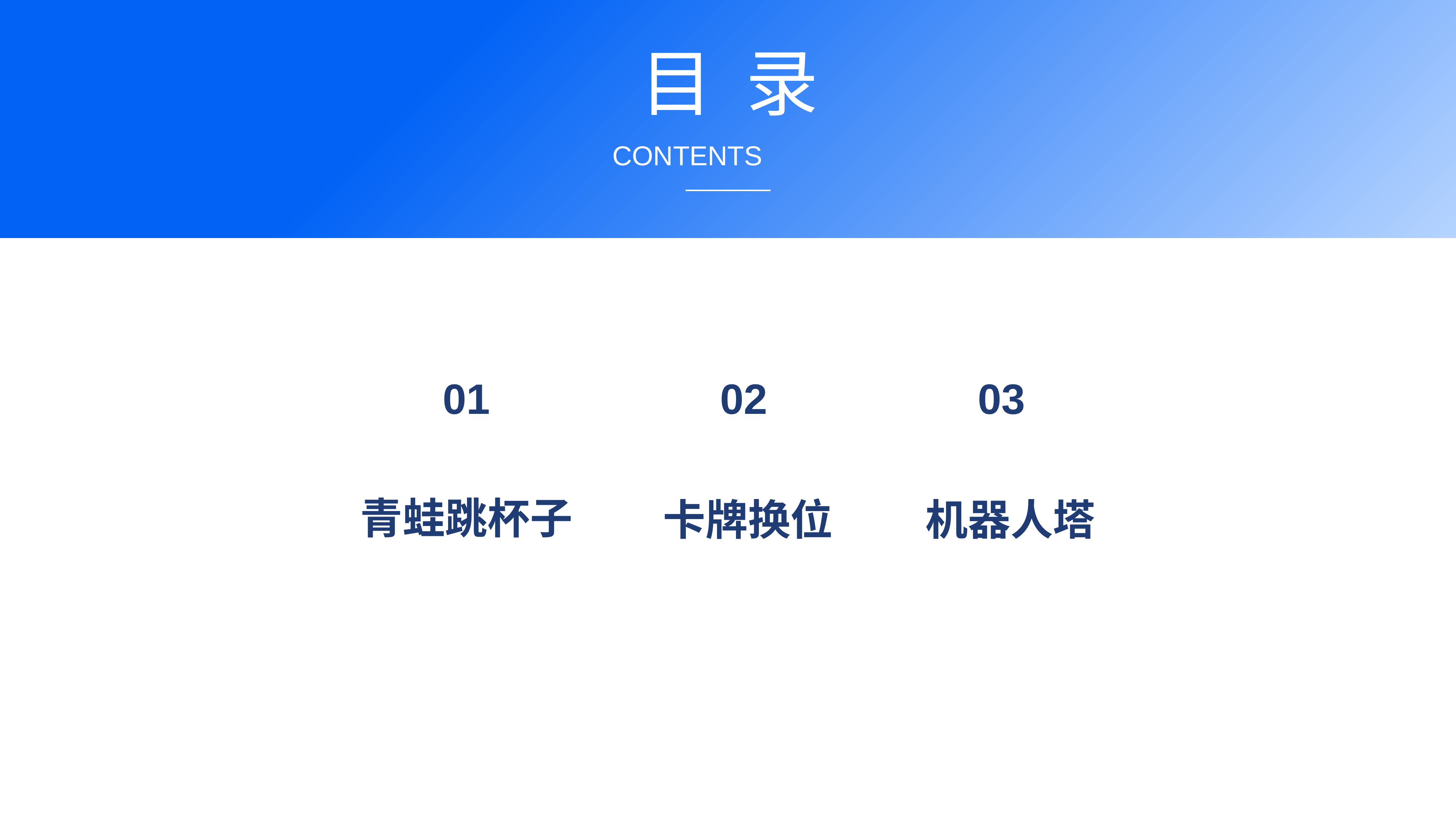

目  录
CONTENTS
01
02
03
青蛙跳杯子
卡牌换位
机器人塔